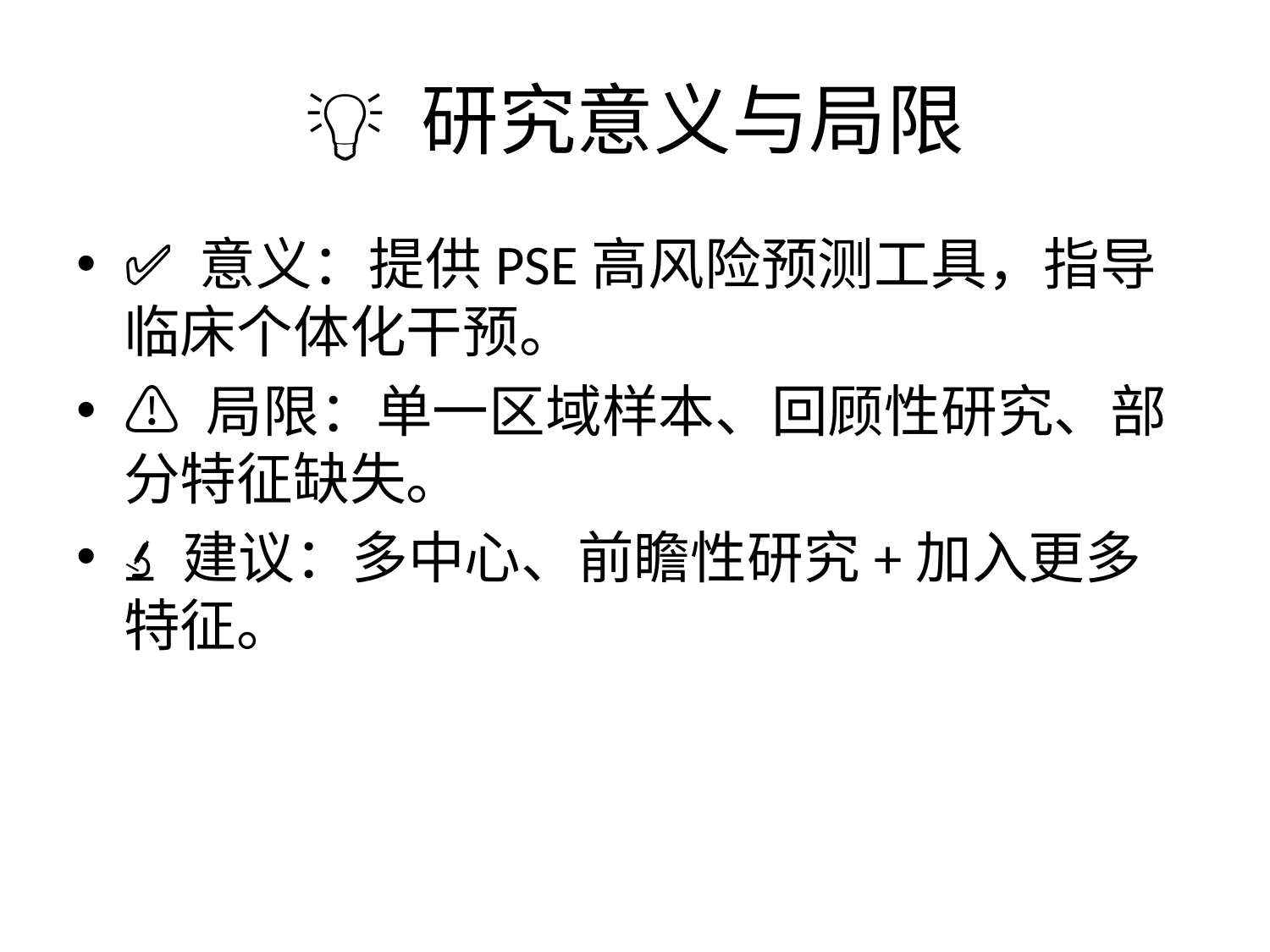

# 💡 研究意义与局限
✅ 意义：提供PSE高风险预测工具，指导临床个体化干预。
⚠️ 局限：单一区域样本、回顾性研究、部分特征缺失。
🔬 建议：多中心、前瞻性研究+加入更多特征。